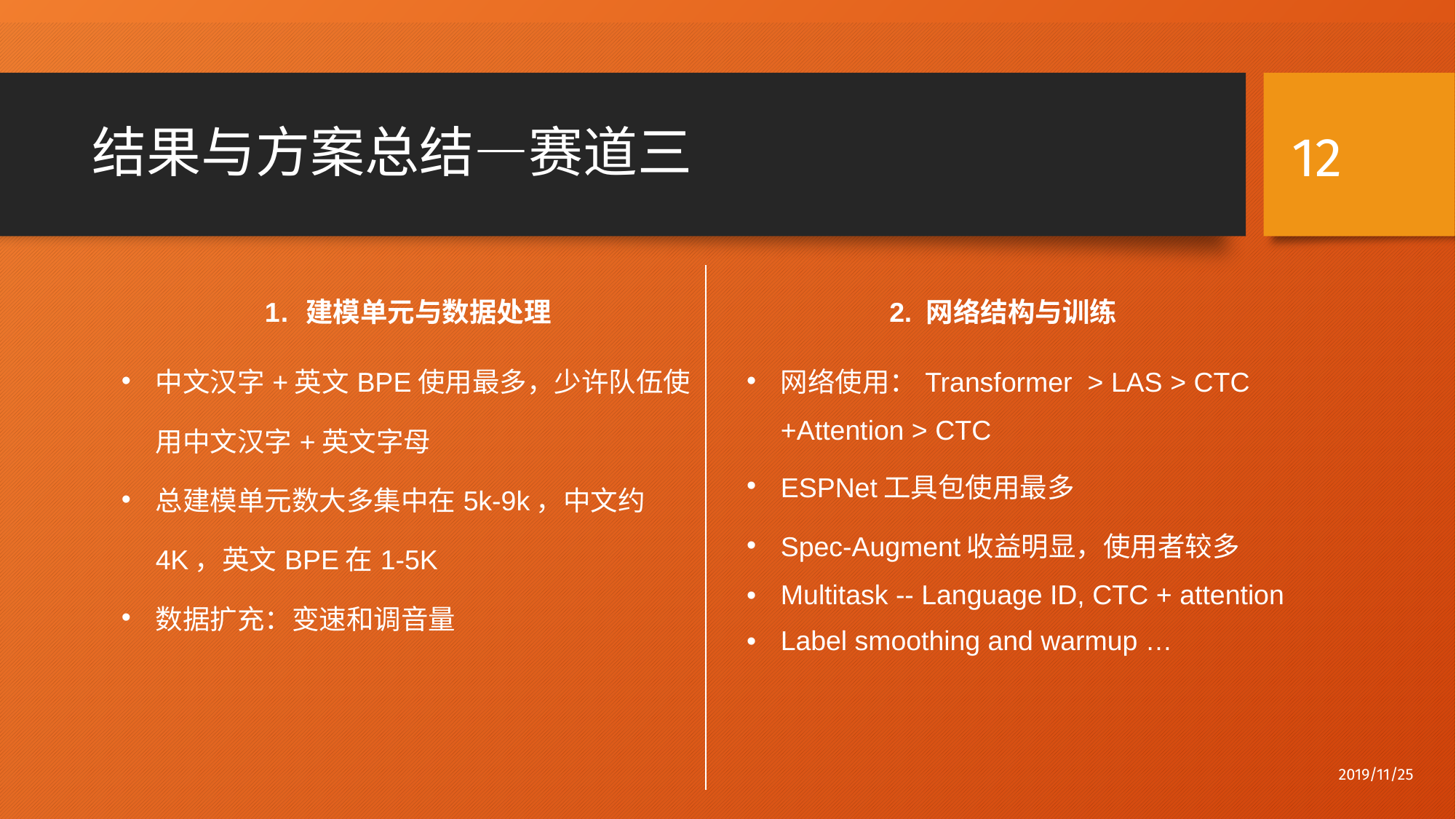

12
# 结果与方案总结—赛道三
| 建模单元与数据处理 | 2. 网络结构与训练 |
| --- | --- |
| 中文汉字+英文BPE使用最多，少许队伍使用中文汉字+英文字母 总建模单元数大多集中在5k-9k，中文约4K，英文BPE在1-5K 数据扩充：变速和调音量 | 网络使用：Transformer > LAS > CTC +Attention > CTC ESPNet工具包使用最多 Spec-Augment收益明显，使用者较多 Multitask -- Language ID, CTC + attention Label smoothing and warmup … |
2019/11/25